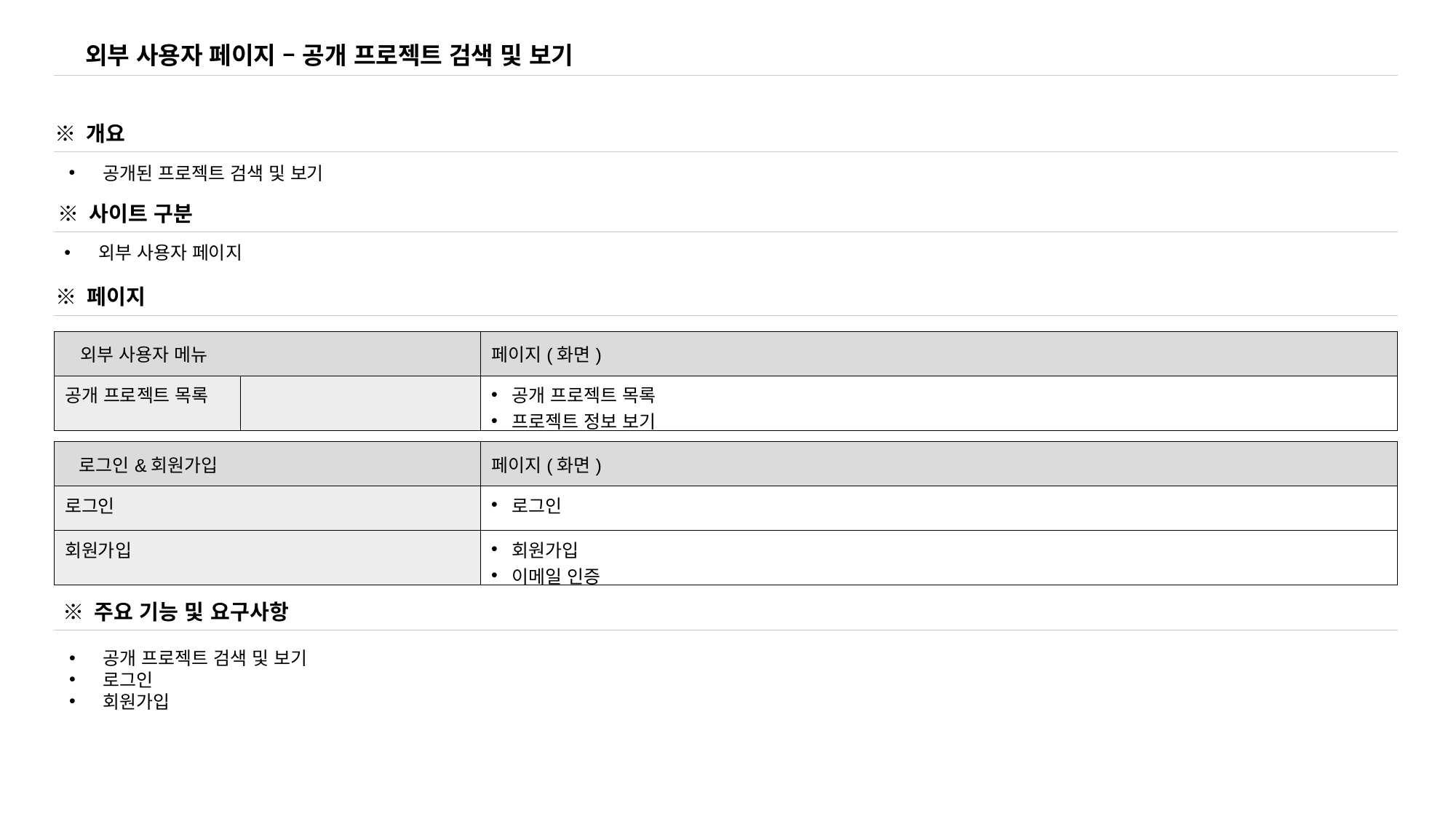

외부 사용자 페이지 – 공개 프로젝트 검색 및 보기
※ 개요
공개된 프로젝트 검색 및 보기
※ 사이트 구분
외부 사용자 페이지
※ 페이지
| 외부 사용자 메뉴 |  | 페이지(화면) |
| --- | --- | --- |
| 공개 프로젝트 목록 |  | 공개 프로젝트 목록 프로젝트 정보 보기 |
| 로그인&회원가입 | 페이지(화면) |
| --- | --- |
| 로그인 | 로그인 |
| 회원가입 | 회원가입 이메일 인증 |
※ 주요 기능 및 요구사항
공개 프로젝트 검색 및 보기
로그인
회원가입